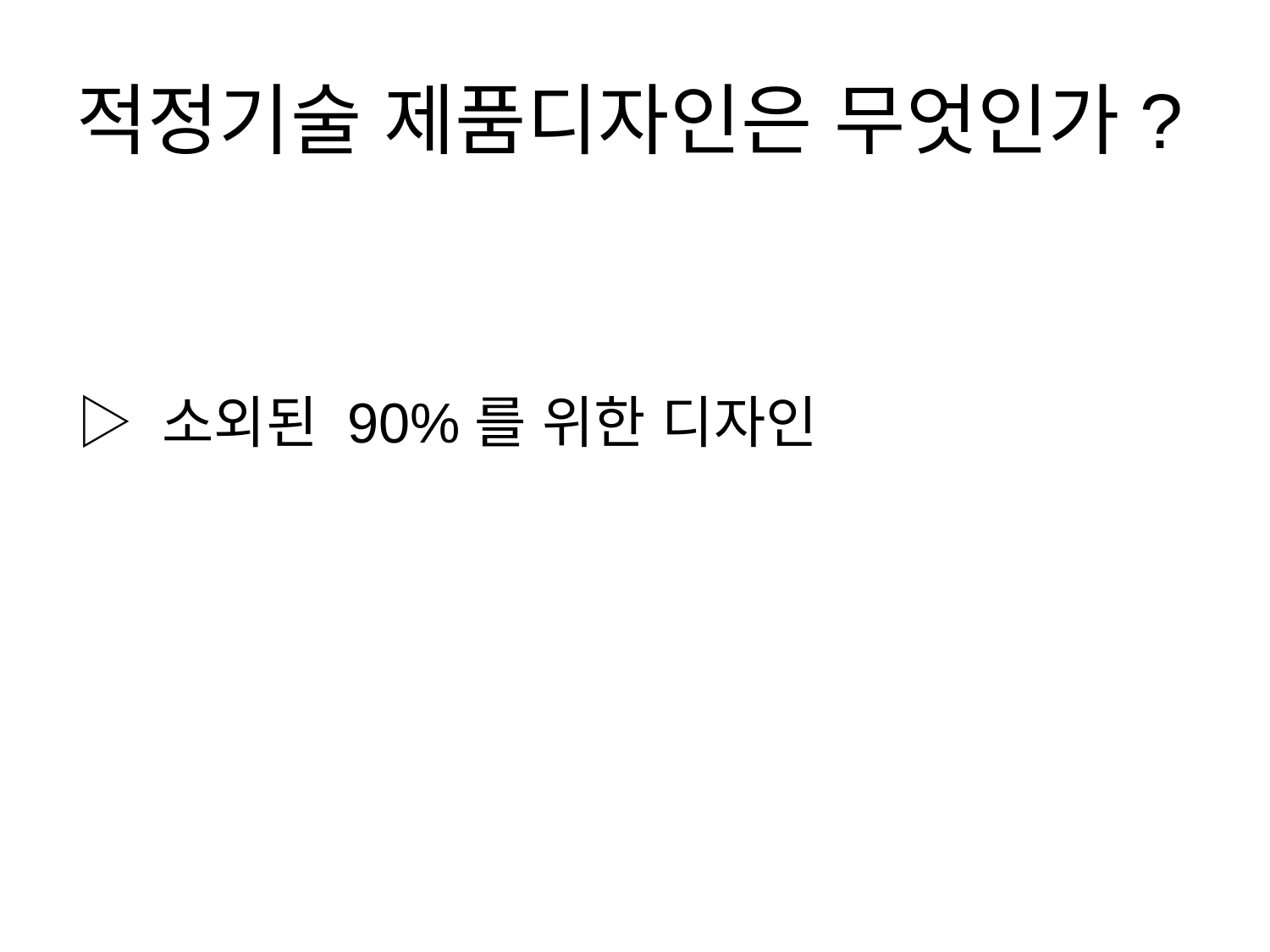

# 적정기술 제품디자인은 무엇인가?

▷ 소외된 90%를 위한 디자인